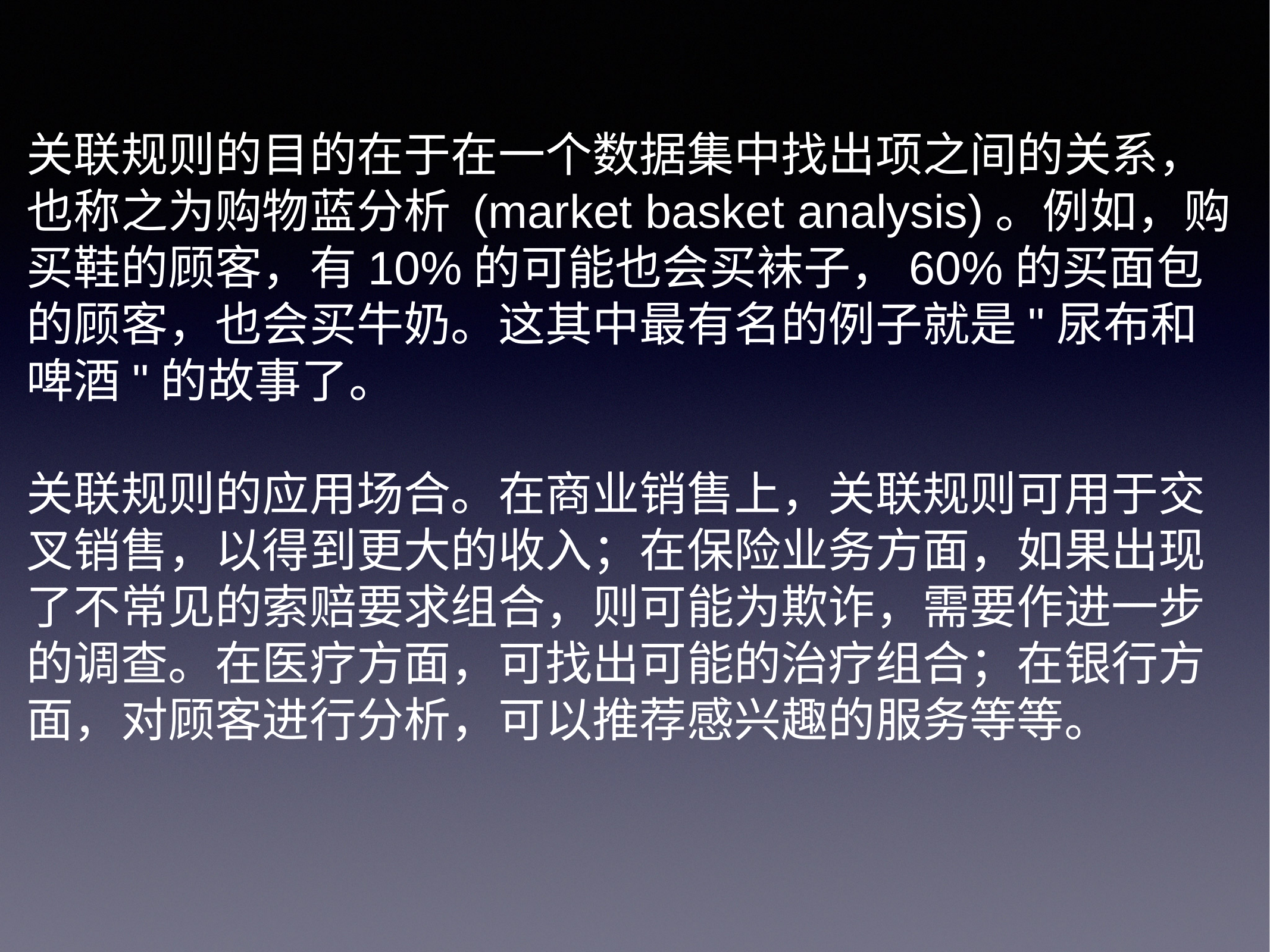

关联规则的目的在于在一个数据集中找出项之间的关系，也称之为购物蓝分析 (market basket analysis)。例如，购买鞋的顾客，有10%的可能也会买袜子，60%的买面包的顾客，也会买牛奶。这其中最有名的例子就是"尿布和啤酒"的故事了。

关联规则的应用场合。在商业销售上，关联规则可用于交叉销售，以得到更大的收入；在保险业务方面，如果出现了不常见的索赔要求组合，则可能为欺诈，需要作进一步的调查。在医疗方面，可找出可能的治疗组合；在银行方面，对顾客进行分析，可以推荐感兴趣的服务等等。